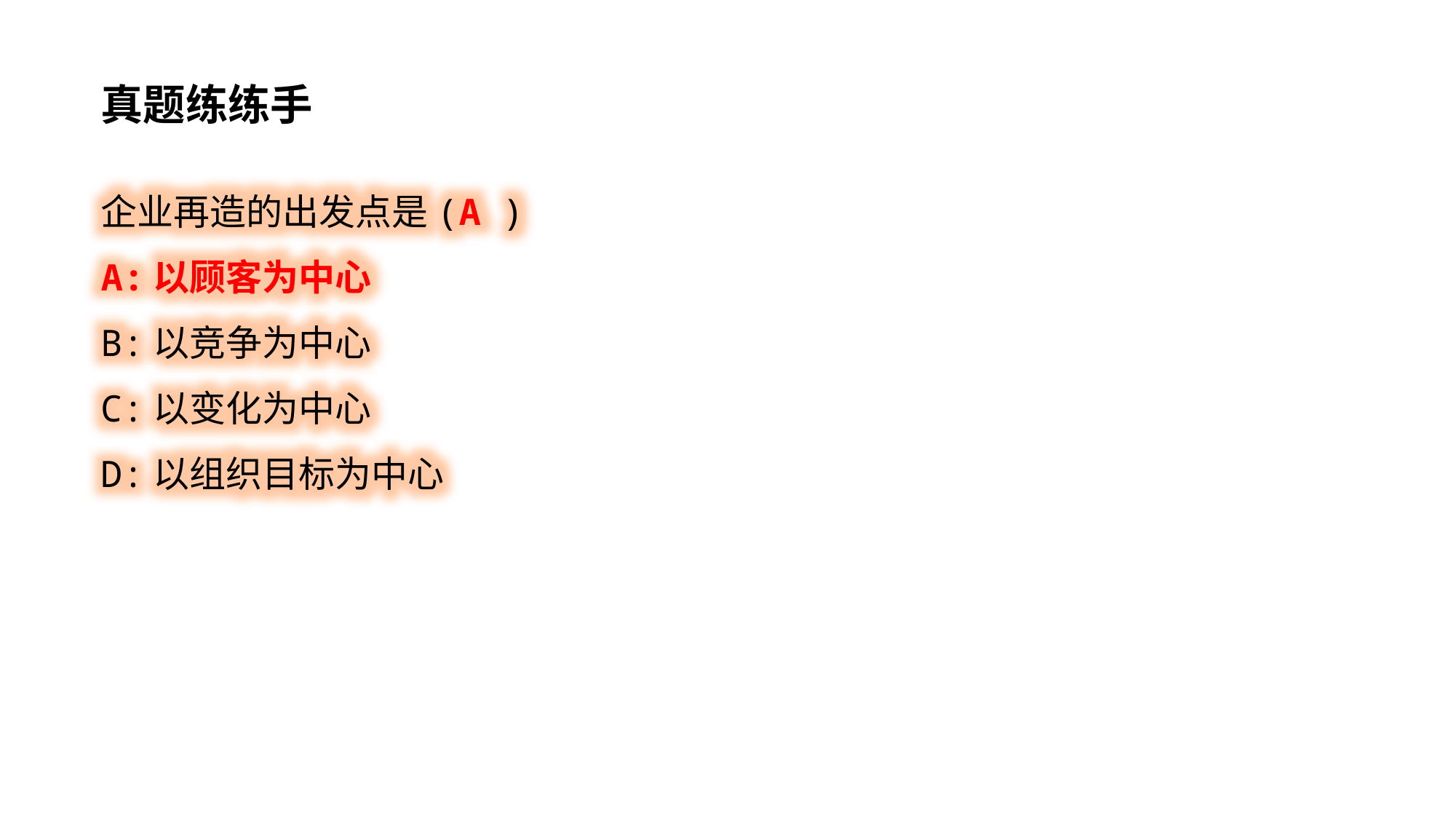

真题练练手
企业再造的出发点是(A )
A:以顾客为中心
B:以竞争为中心
C:以变化为中心
D:以组织目标为中心